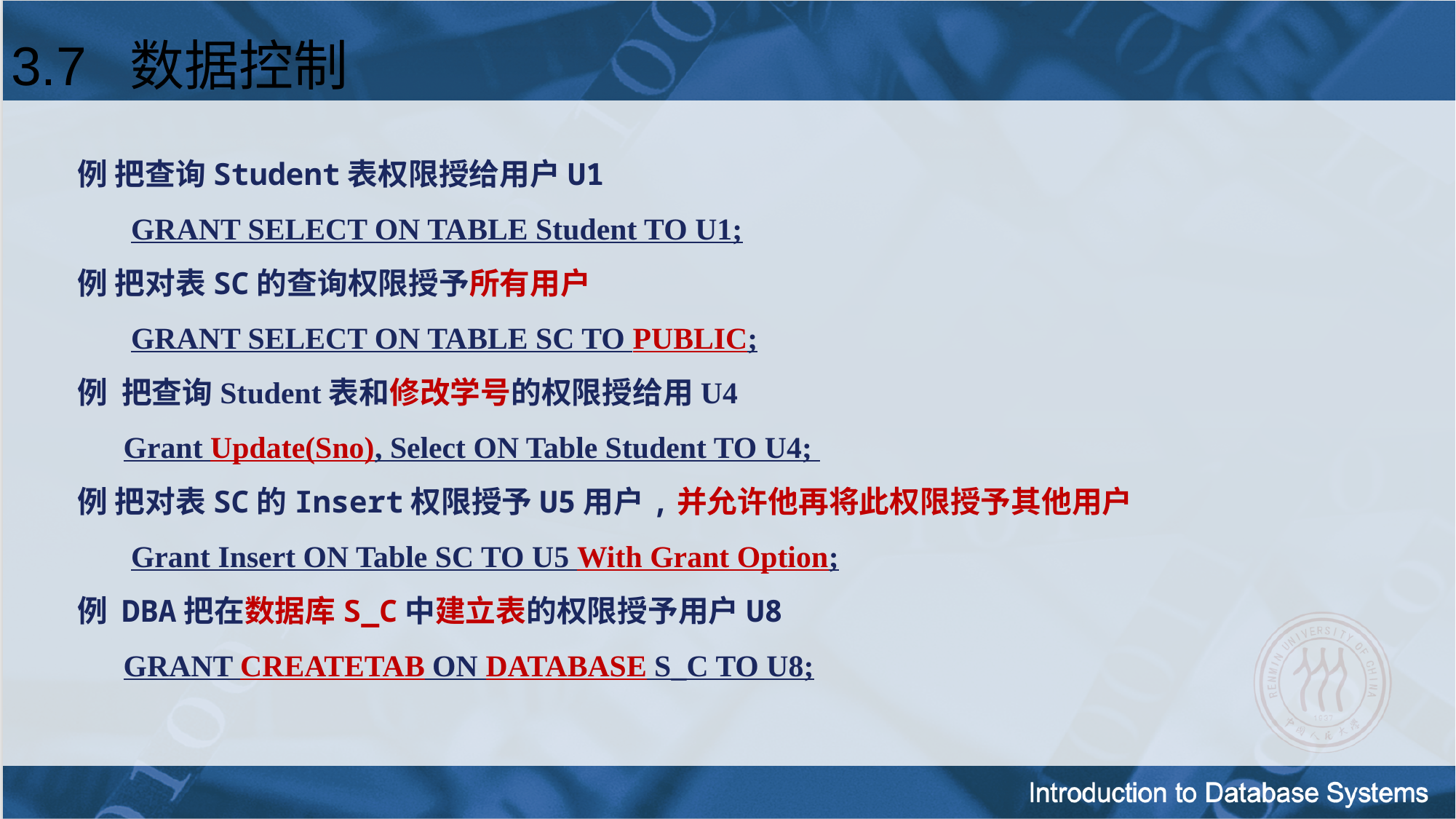

3.7  数据控制
例 把查询Student表权限授给用户U1
       GRANT SELECT ON TABLE Student TO U1;
例 把对表SC的查询权限授予所有用户
       GRANT SELECT ON TABLE SC TO PUBLIC;
例  把查询Student表和修改学号的权限授给用U4
      Grant Update(Sno), Select ON Table Student TO U4;
例 把对表SC的Insert权限授予U5用户,并允许他再将此权限授予其他用户
       Grant Insert ON Table SC TO U5 With Grant Option;
例 DBA把在数据库S_C中建立表的权限授予用户U8
      GRANT CREATETAB ON DATABASE S_C TO U8;